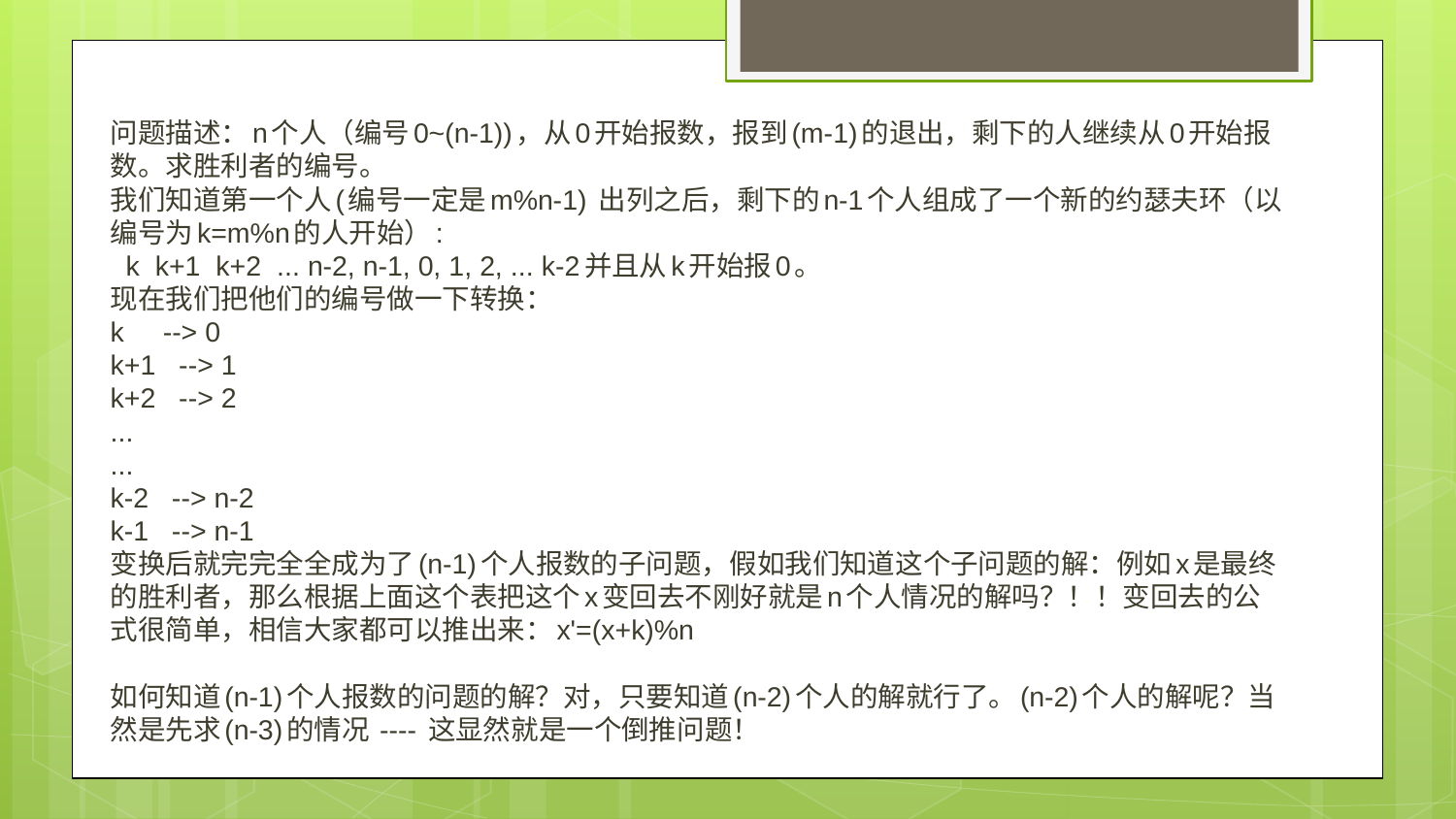

问题描述：n个人（编号0~(n-1))，从0开始报数，报到(m-1)的退出，剩下的人继续从0开始报数。求胜利者的编号。
我们知道第一个人(编号一定是m%n-1) 出列之后，剩下的n-1个人组成了一个新的约瑟夫环（以编号为k=m%n的人开始）:
  k  k+1  k+2  ... n-2, n-1, 0, 1, 2, ... k-2并且从k开始报0。
现在我们把他们的编号做一下转换：
k     --> 0
k+1   --> 1
k+2   --> 2
...
...
k-2   --> n-2
k-1   --> n-1
变换后就完完全全成为了(n-1)个人报数的子问题，假如我们知道这个子问题的解：例如x是最终的胜利者，那么根据上面这个表把这个x变回去不刚好就是n个人情况的解吗？！！变回去的公式很简单，相信大家都可以推出来：x'=(x+k)%n
如何知道(n-1)个人报数的问题的解？对，只要知道(n-2)个人的解就行了。(n-2)个人的解呢？当然是先求(n-3)的情况 ---- 这显然就是一个倒推问题！